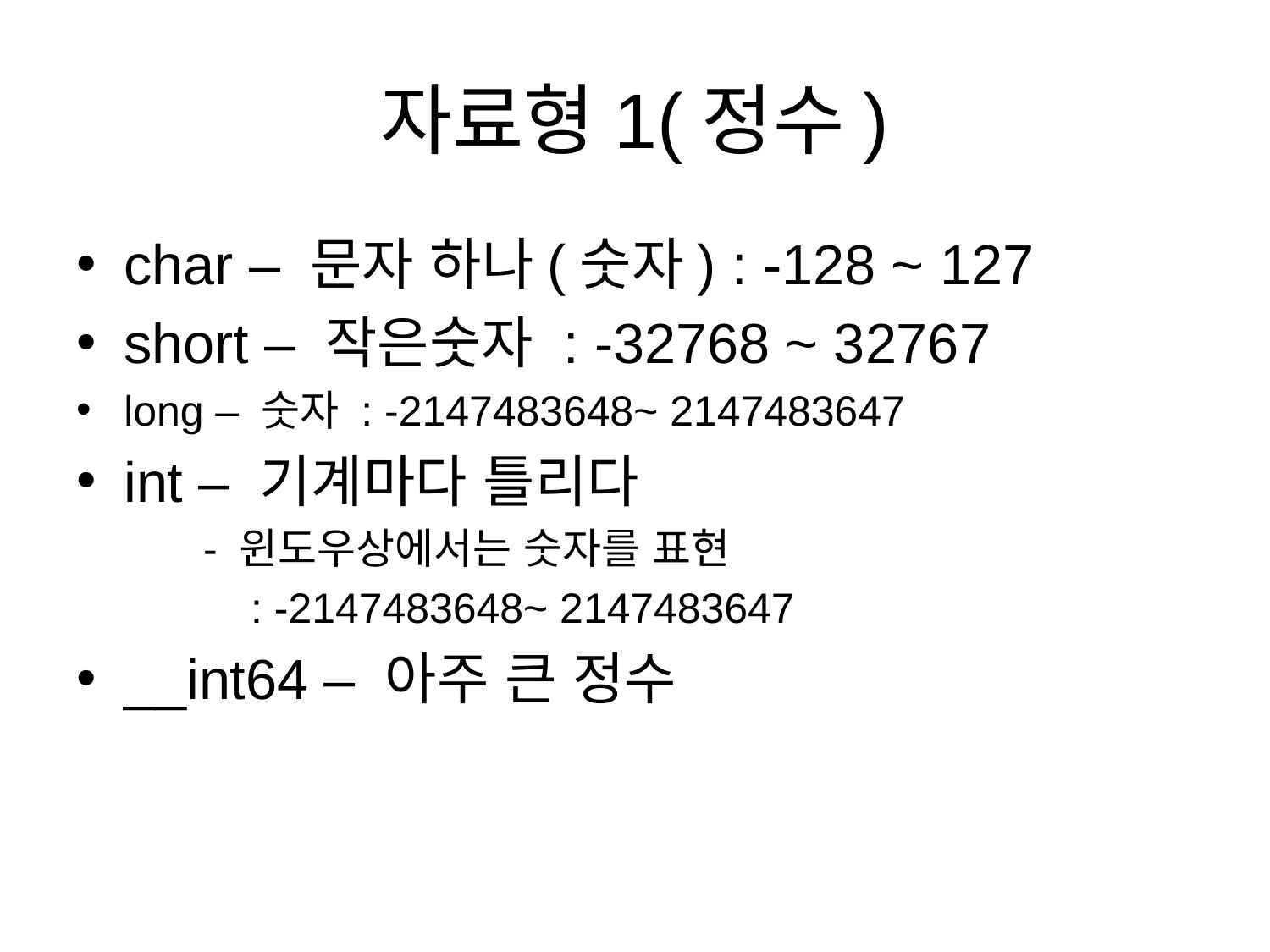

# 자료형1(정수)
char – 문자 하나(숫자) : -128 ~ 127
short – 작은숫자 : -32768 ~ 32767
long – 숫자 : -2147483648~ 2147483647
int – 기계마다 틀리다
- 윈도우상에서는 숫자를 표현
    : -2147483648~ 2147483647
__int64 – 아주 큰 정수